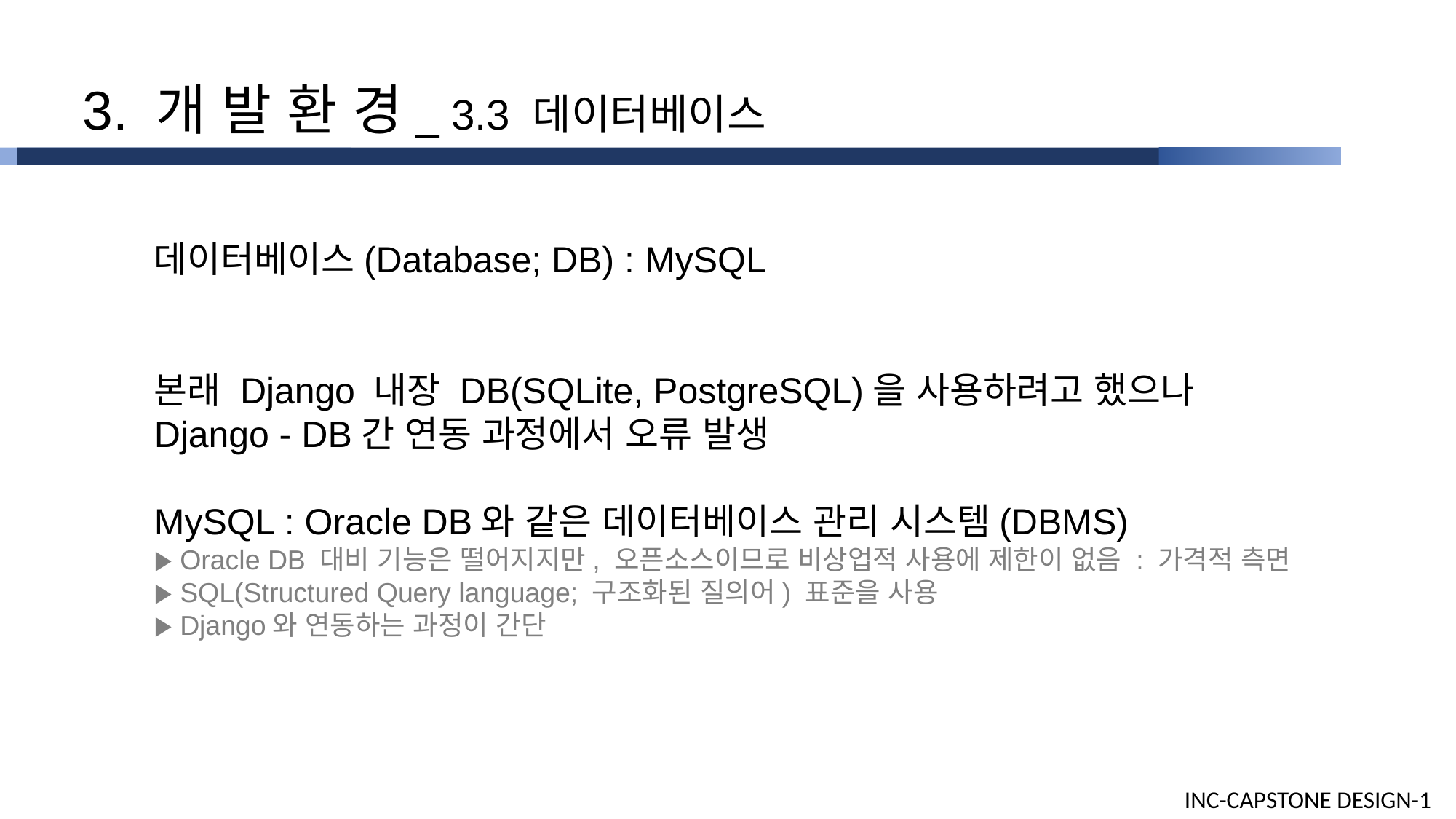

3. 개 발 환 경_ 3.3 데이터베이스
데이터베이스(Database; DB) : MySQL

본래 Django 내장 DB(SQLite, PostgreSQL)을 사용하려고 했으나
Django - DB간 연동 과정에서 오류 발생

MySQL : Oracle DB와 같은 데이터베이스 관리 시스템(DBMS)
▶ Oracle DB 대비 기능은 떨어지지만, 오픈소스이므로 비상업적 사용에 제한이 없음 : 가격적 측면
▶ SQL(Structured Query language; 구조화된 질의어) 표준을 사용
▶ Django와 연동하는 과정이 간단